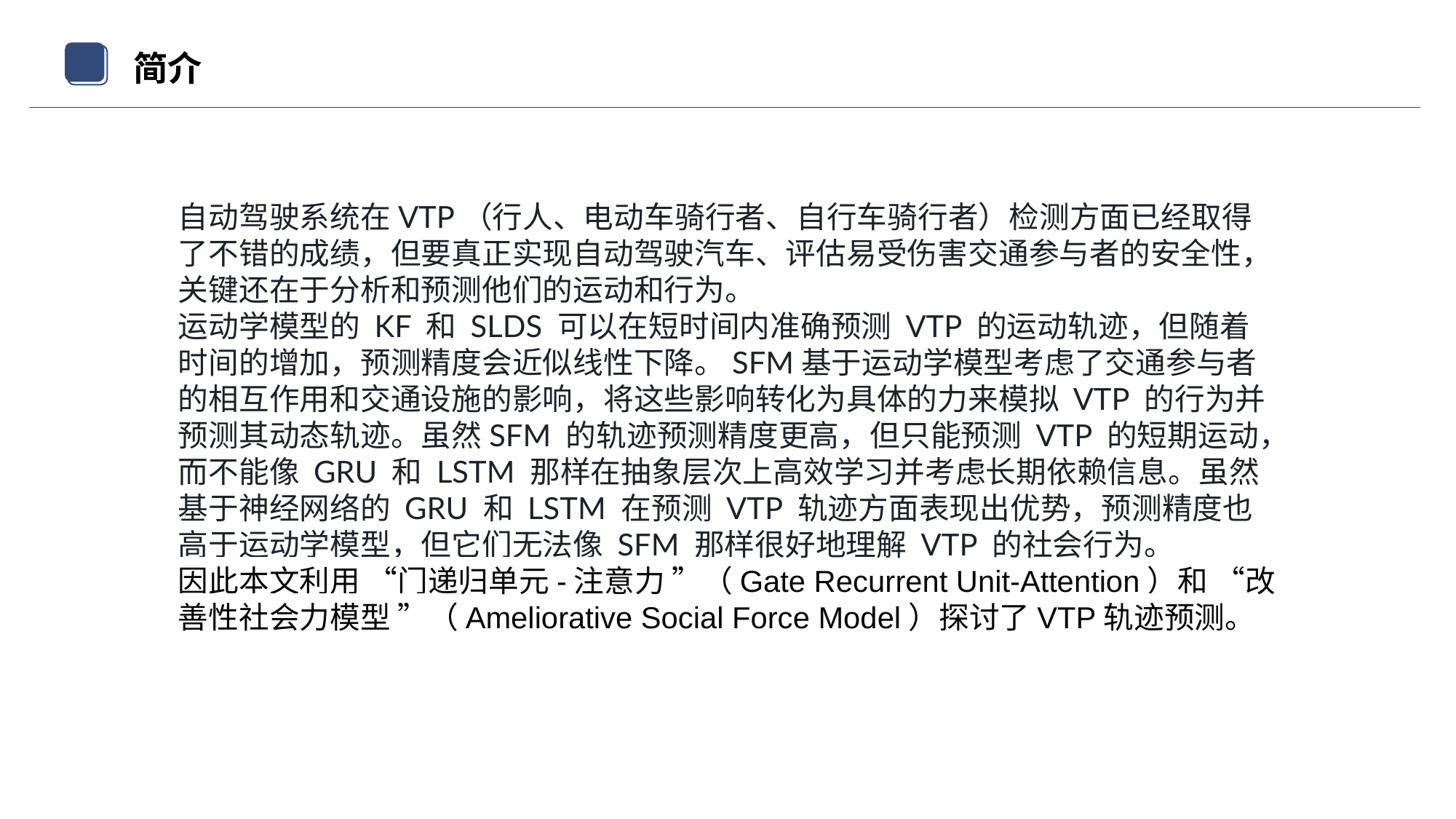

简介
自动驾驶系统在VTP（行人、电动车骑行者、自行车骑行者）检测方面已经取得了不错的成绩，但要真正实现自动驾驶汽车、评估易受伤害交通参与者的安全性，关键还在于分析和预测他们的运动和行为。
运动学模型的 KF 和 SLDS 可以在短时间内准确预测 VTP 的运动轨迹，但随着时间的增加，预测精度会近似线性下降。SFM基于运动学模型考虑了交通参与者的相互作用和交通设施的影响，将这些影响转化为具体的力来模拟 VTP 的行为并预测其动态轨迹。虽然SFM 的轨迹预测精度更高，但只能预测 VTP 的短期运动，而不能像 GRU 和 LSTM 那样在抽象层次上高效学习并考虑长期依赖信息。虽然基于神经网络的 GRU 和 LSTM 在预测 VTP 轨迹方面表现出优势，预测精度也高于运动学模型，但它们无法像 SFM 那样很好地理解 VTP 的社会行为。
因此本文利用 “门递归单元-注意力 ”（Gate Recurrent Unit-Attention）和 “改善性社会力模型 ”（Ameliorative Social Force Model）探讨了VTP轨迹预测。